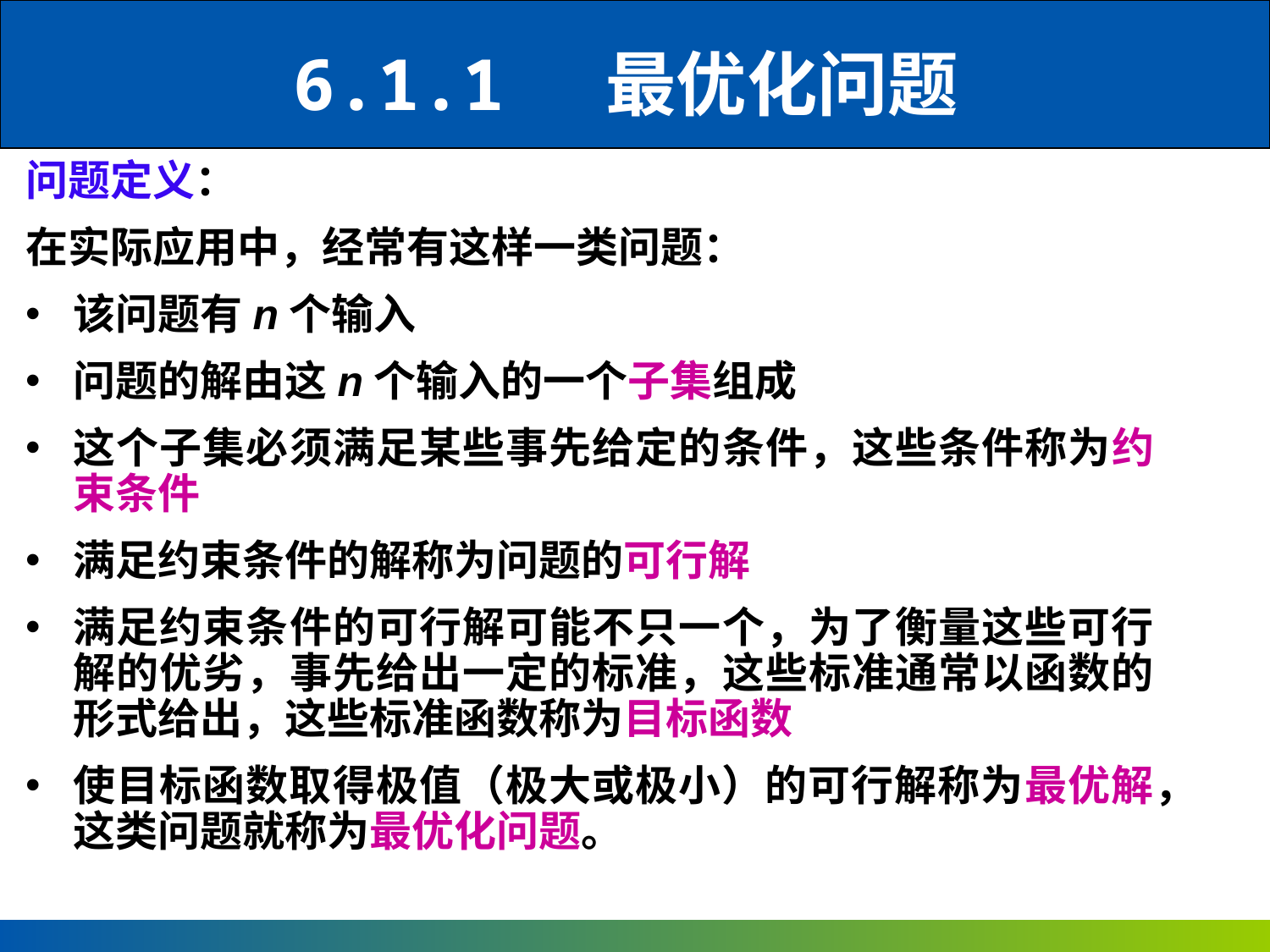

6.1.1  最优化问题
问题定义：
在实际应用中，经常有这样一类问题：
该问题有n个输入
问题的解由这n个输入的一个子集组成
这个子集必须满足某些事先给定的条件，这些条件称为约束条件
满足约束条件的解称为问题的可行解
满足约束条件的可行解可能不只一个，为了衡量这些可行解的优劣，事先给出一定的标准，这些标准通常以函数的形式给出，这些标准函数称为目标函数
使目标函数取得极值（极大或极小）的可行解称为最优解，这类问题就称为最优化问题。